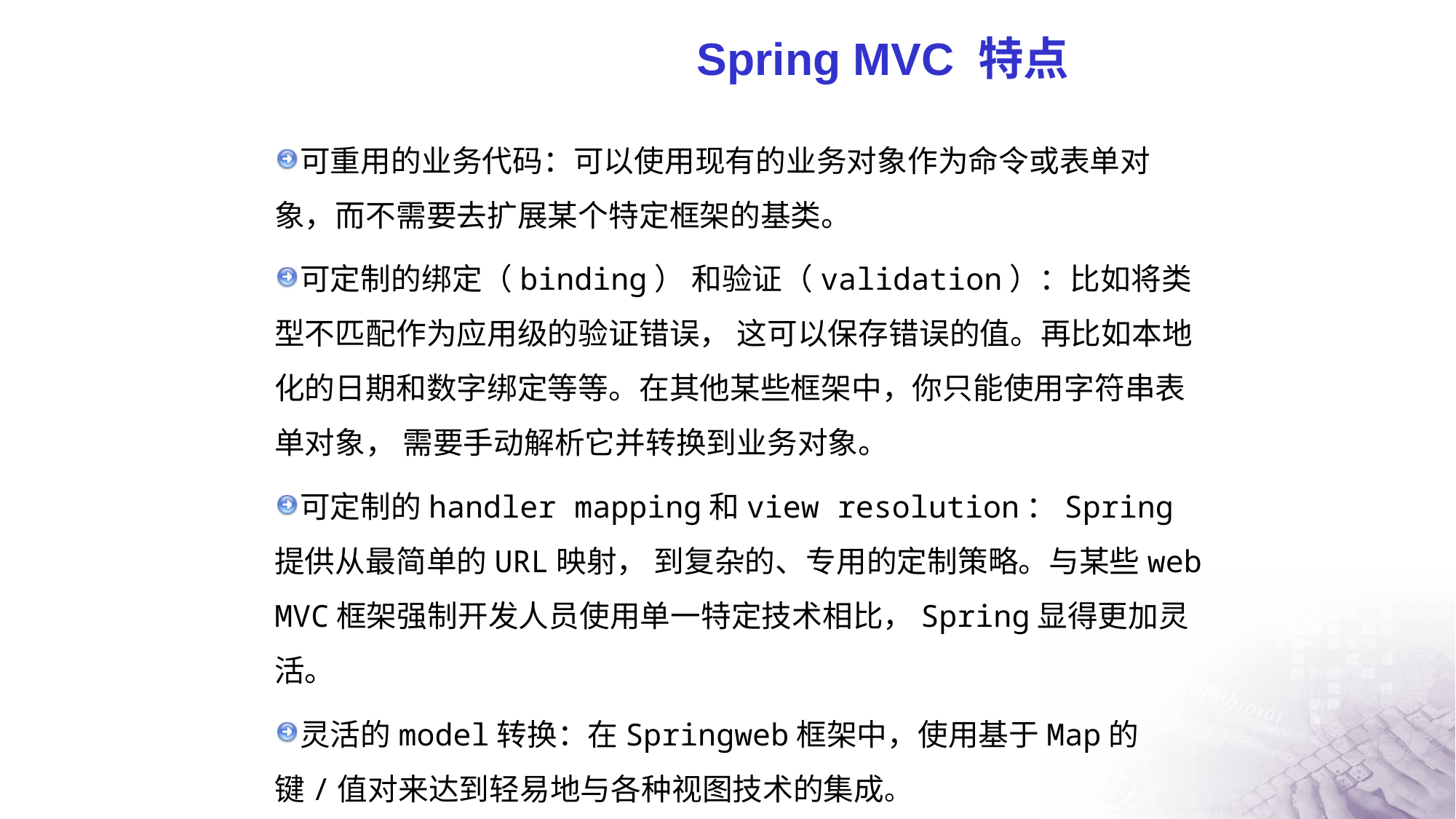

# Spring MVC 特点
可重用的业务代码：可以使用现有的业务对象作为命令或表单对象，而不需要去扩展某个特定框架的基类。
可定制的绑定（binding） 和验证（validation）：比如将类型不匹配作为应用级的验证错误， 这可以保存错误的值。再比如本地化的日期和数字绑定等等。在其他某些框架中，你只能使用字符串表单对象， 需要手动解析它并转换到业务对象。
可定制的handler mapping和view resolution：Spring提供从最简单的URL映射， 到复杂的、专用的定制策略。与某些web MVC框架强制开发人员使用单一特定技术相比，Spring显得更加灵活。
灵活的model转换：在Springweb框架中，使用基于Map的 键/值对来达到轻易地与各种视图技术的集成。